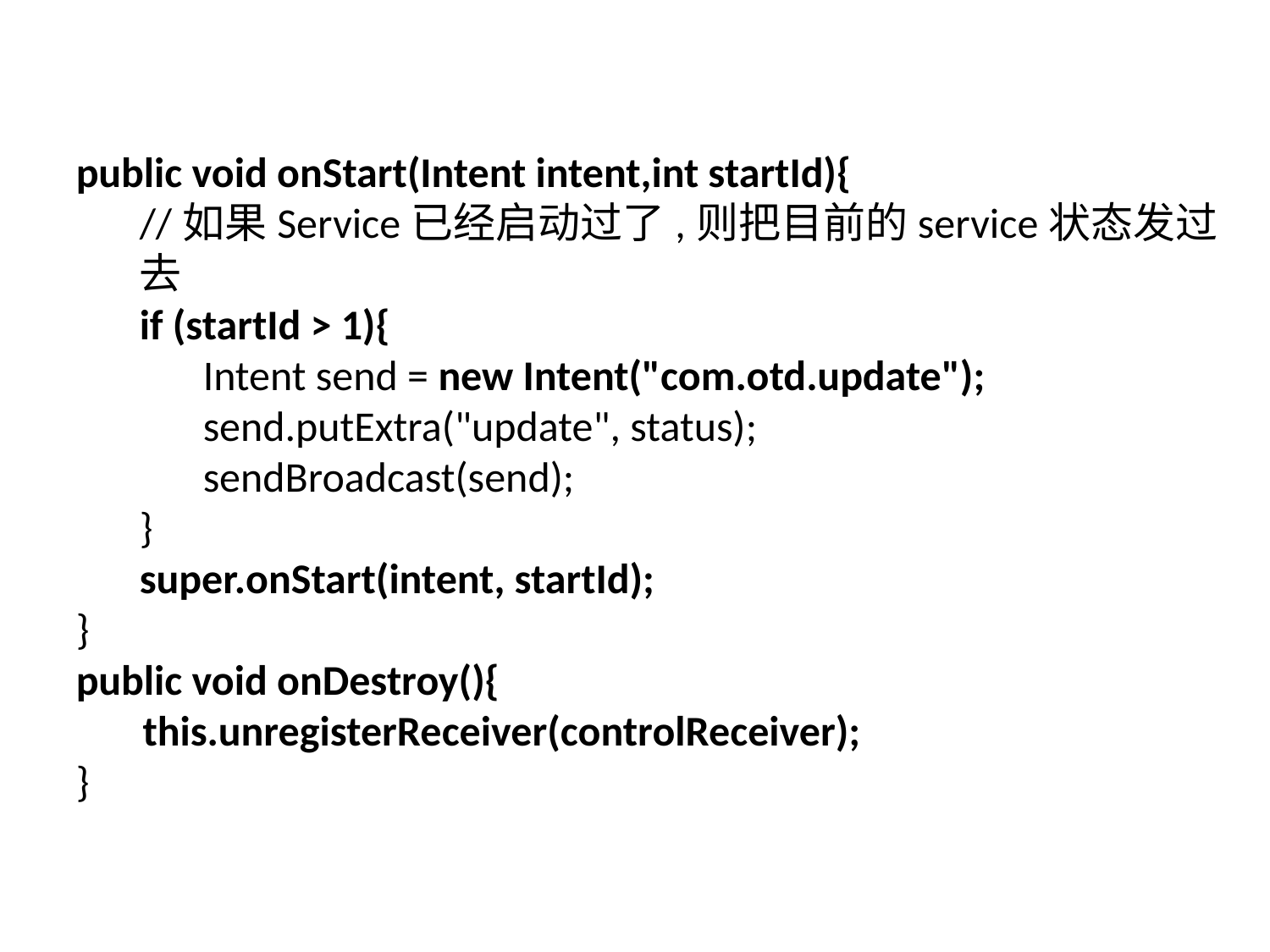

public void onStart(Intent intent,int startId){
//如果Service已经启动过了,则把目前的service状态发过去
if (startId > 1){
Intent send = new Intent("com.otd.update");
send.putExtra("update", status);
sendBroadcast(send);
}
super.onStart(intent, startId);
}
public void onDestroy(){
       this.unregisterReceiver(controlReceiver);
}